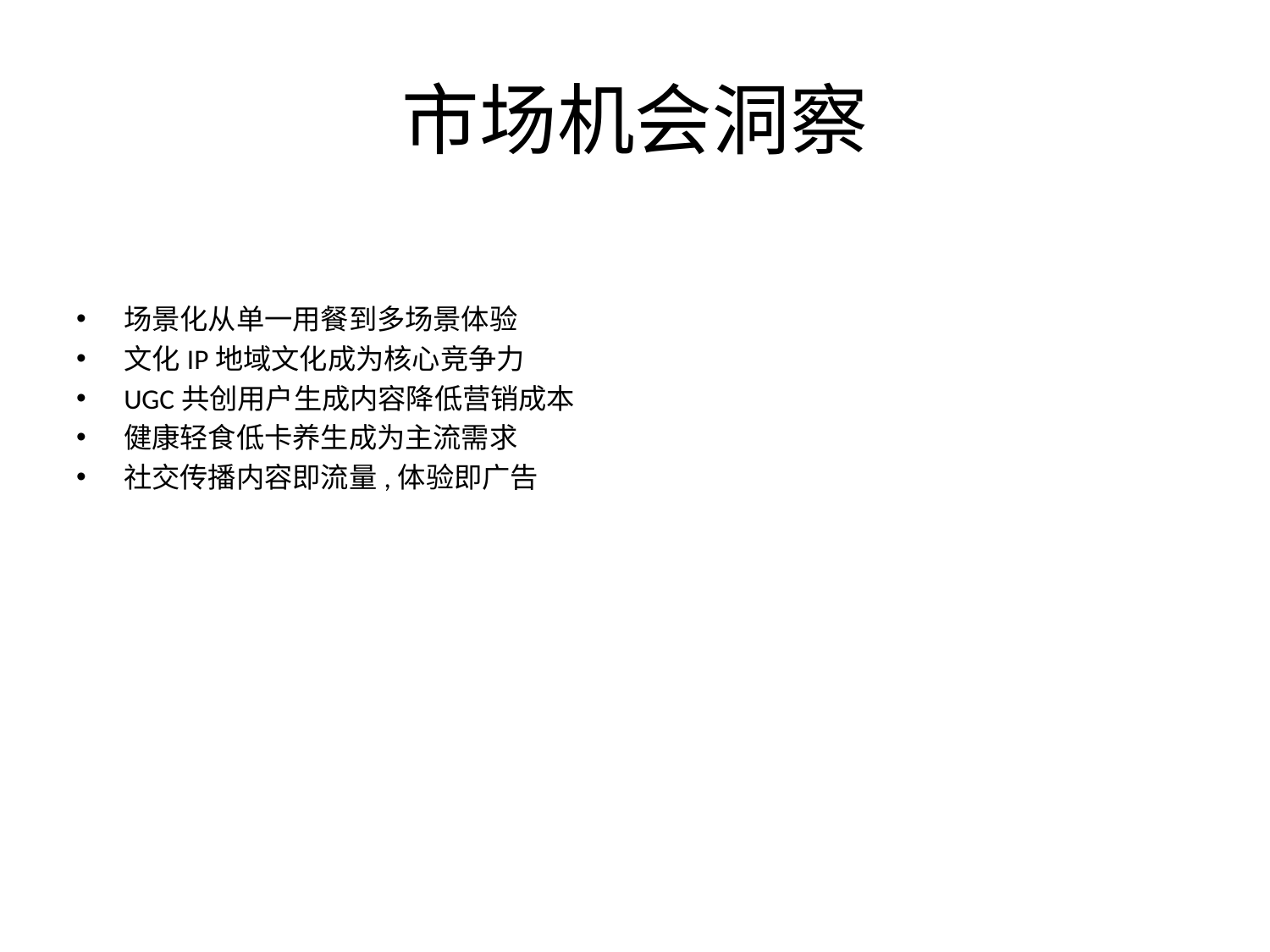

# 市场机会洞察

场景化从单一用餐到多场景体验
文化IP地域文化成为核心竞争力
UGC共创用户生成内容降低营销成本
健康轻食低卡养生成为主流需求
社交传播内容即流量,体验即广告